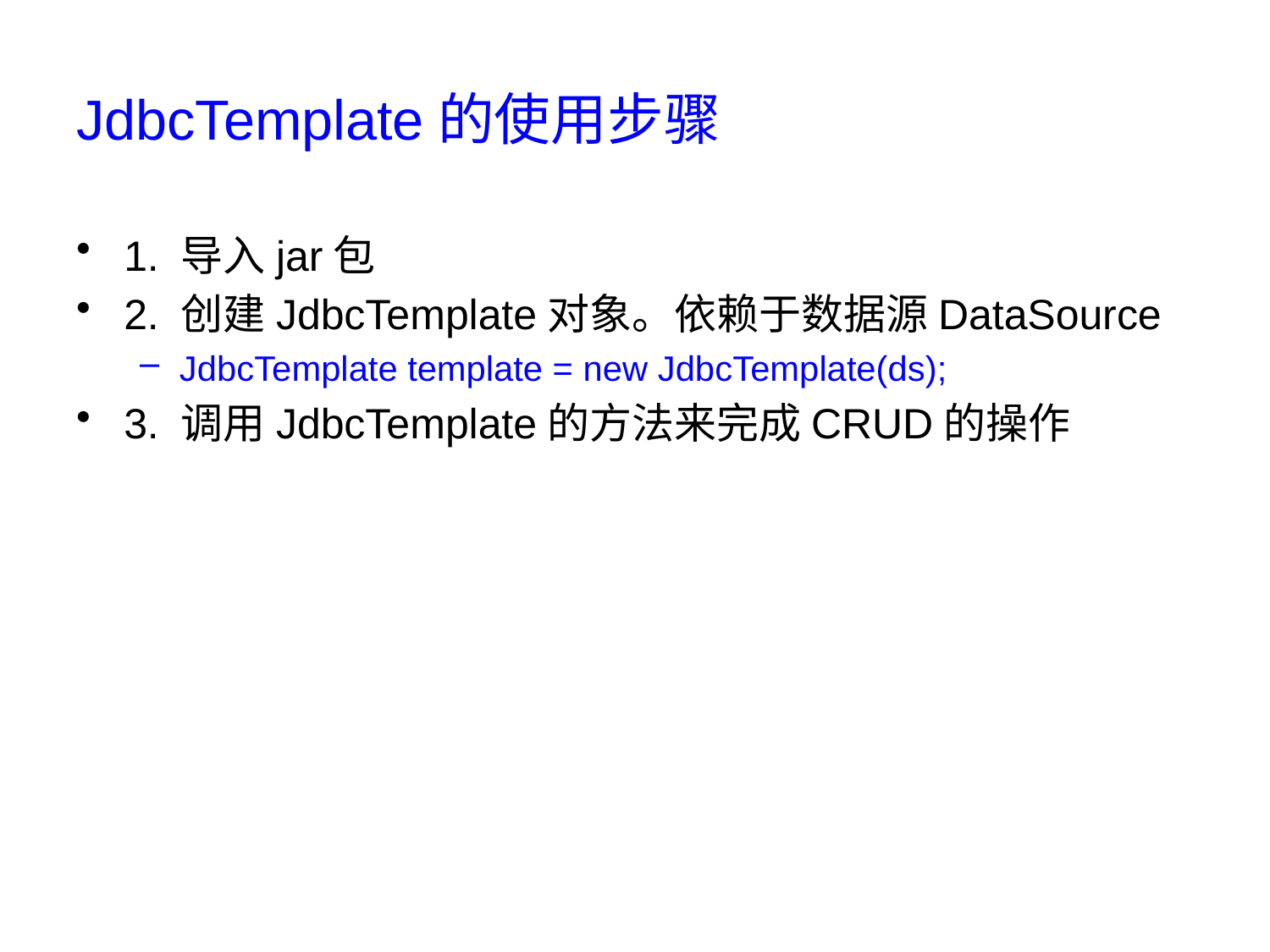

# JdbcTemplate的使用步骤
1. 导入jar包
2. 创建JdbcTemplate对象。依赖于数据源DataSource
JdbcTemplate template = new JdbcTemplate(ds);
3. 调用JdbcTemplate的方法来完成CRUD的操作